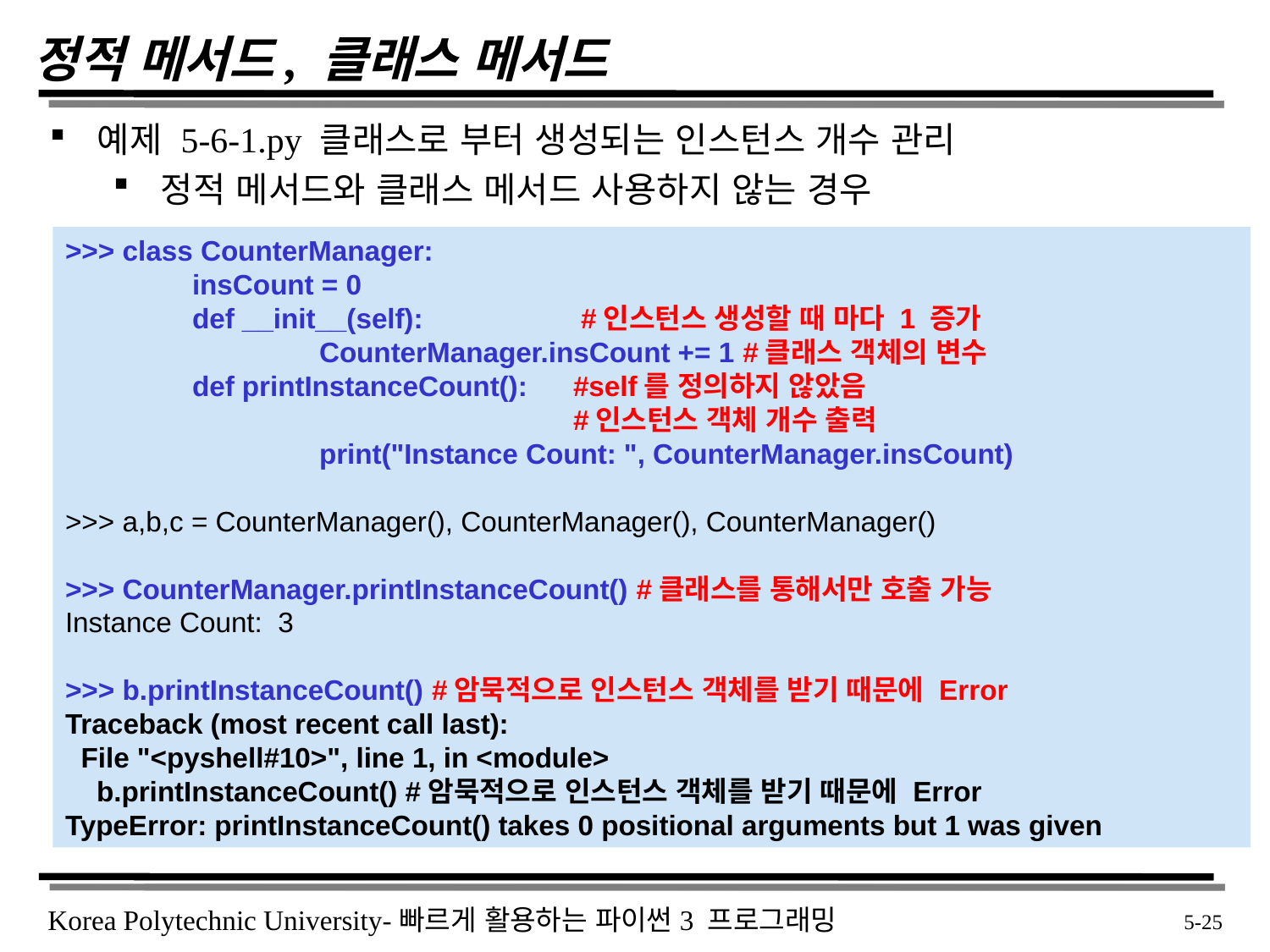

# 정적 메서드, 클래스 메서드
예제 5-6-1.py 클래스로 부터 생성되는 인스턴스 개수 관리
정적 메서드와 클래스 메서드 사용하지 않는 경우

>>> class CounterManager:
	insCount = 0
	def __init__(self):		 #인스턴스 생성할 때 마다 1 증가
		CounterManager.insCount += 1 #클래스 객체의 변수
	def printInstanceCount(): 	#self를 정의하지 않았음
				#인스턴스 객체 개수 출력
		print("Instance Count: ", CounterManager.insCount)

>>> a,b,c = CounterManager(), CounterManager(), CounterManager()

>>> CounterManager.printInstanceCount() #클래스를 통해서만 호출 가능
Instance Count:  3

>>> b.printInstanceCount() #암묵적으로 인스턴스 객체를 받기 때문에 Error
Traceback (most recent call last):
  File "<pyshell#10>", line 1, in <module>
    b.printInstanceCount() #암묵적으로 인스턴스 객체를 받기 때문에 Error
TypeError: printInstanceCount() takes 0 positional arguments but 1 was given
 5-25